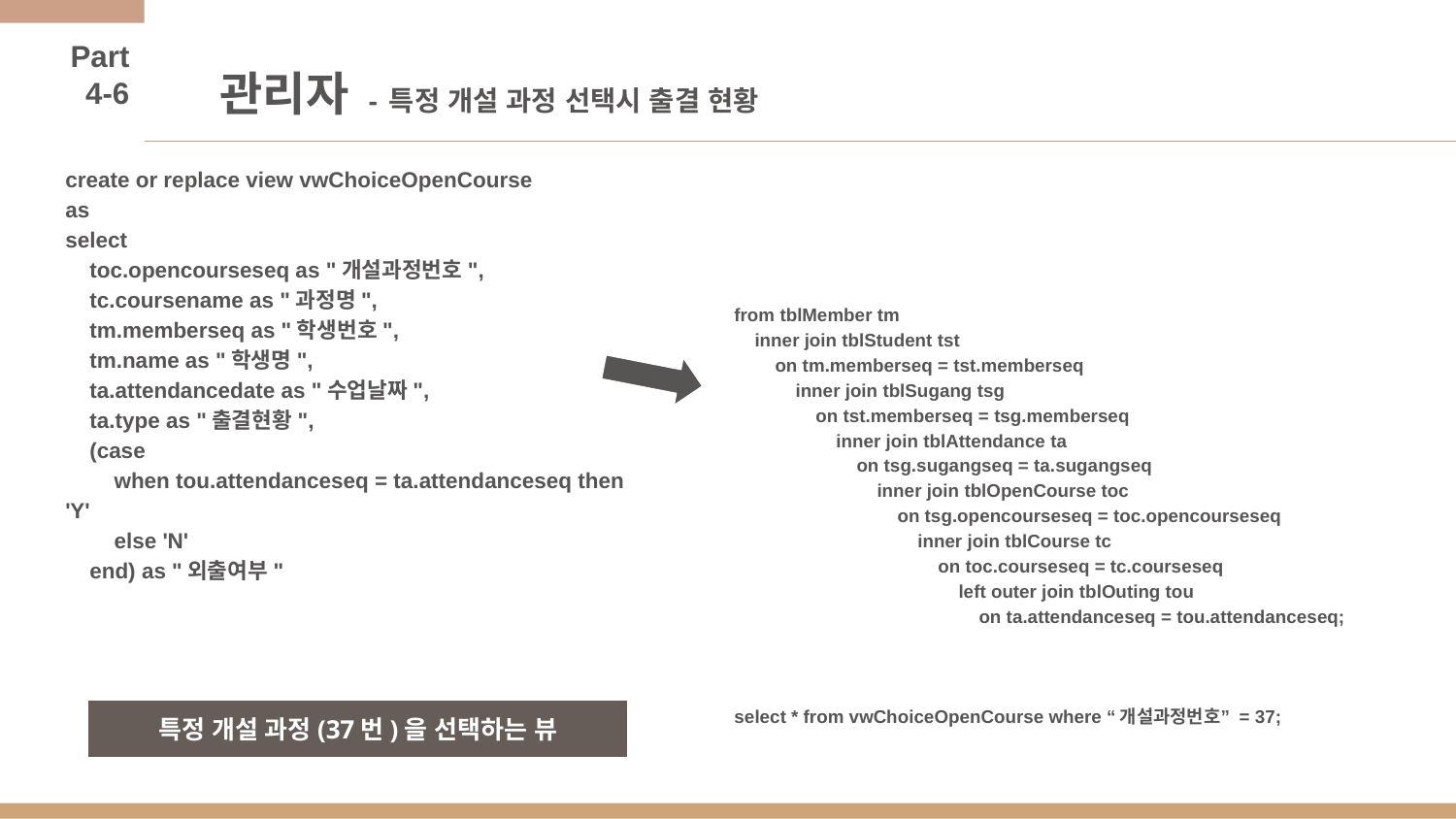

Part 4-6
# 관리자 - 특정 개설 과정 선택시 출결 현황
create or replace view vwChoiceOpenCourse
as
select
    toc.opencourseseq as "개설과정번호",
    tc.coursename as "과정명",
    tm.memberseq as "학생번호",
    tm.name as "학생명",
    ta.attendancedate as "수업날짜",
    ta.type as "출결현황",
    (case
        when tou.attendanceseq = ta.attendanceseq then 'Y'
        else 'N'
    end) as "외출여부"
from tblMember tm
    inner join tblStudent tst
        on tm.memberseq = tst.memberseq
            inner join tblSugang tsg
                on tst.memberseq = tsg.memberseq
                    inner join tblAttendance ta
                        on tsg.sugangseq = ta.sugangseq
                            inner join tblOpenCourse toc
                                on tsg.opencourseseq = toc.opencourseseq
                                    inner join tblCourse tc
                                        on toc.courseseq = tc.courseseq
                                            left outer join tblOuting tou
                                                on ta.attendanceseq = tou.attendanceseq;

select * from vwChoiceOpenCourse where “개설과정번호” = 37;

특정 개설 과정(37번)을 선택하는 뷰